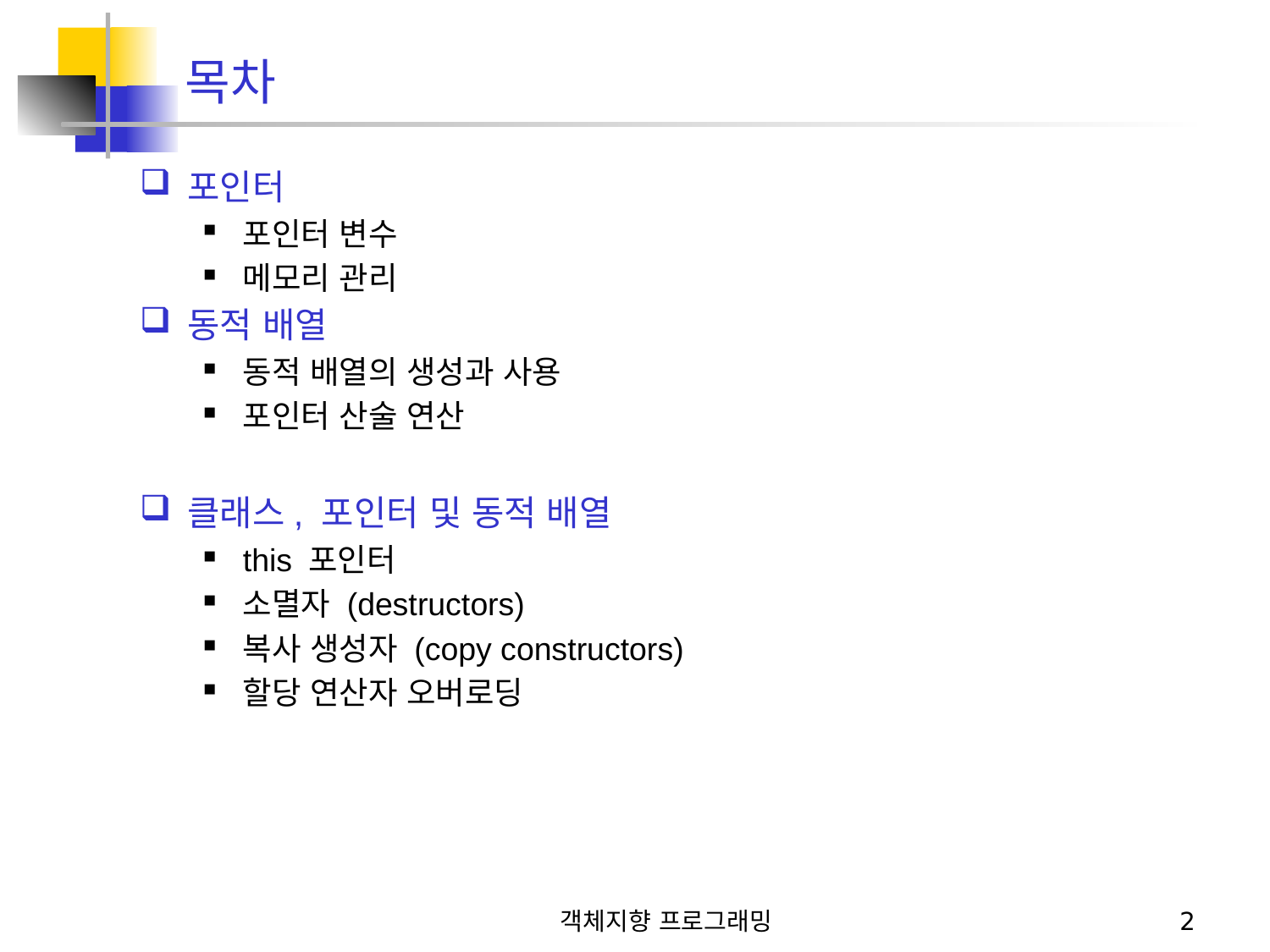

# 목차
포인터
포인터 변수
메모리 관리
동적 배열
동적 배열의 생성과 사용
포인터 산술 연산

클래스, 포인터 및 동적 배열
this 포인터
소멸자 (destructors)
복사 생성자 (copy constructors)
할당 연산자 오버로딩
객체지향 프로그래밍
2